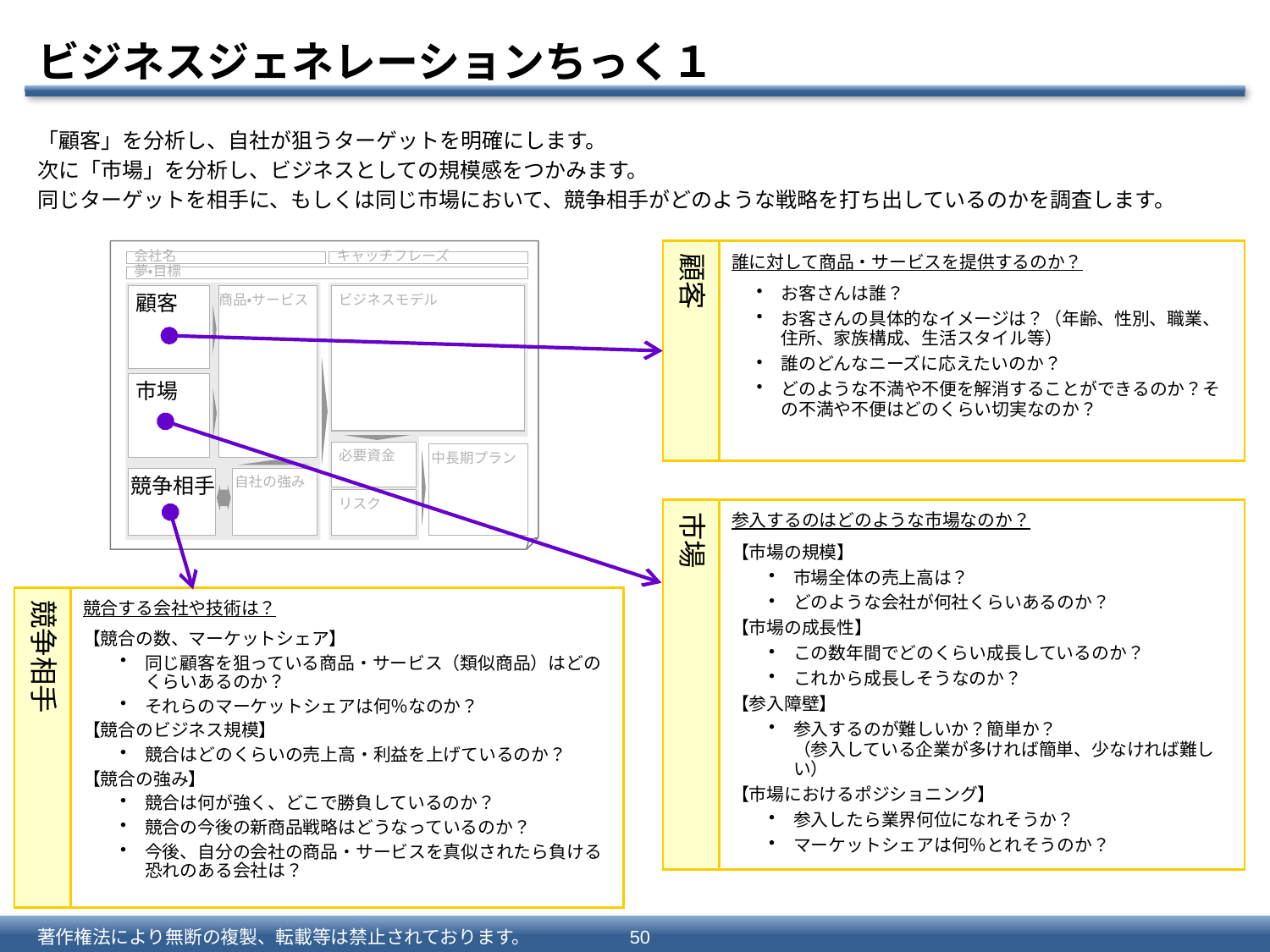

# ビジネスジェネレーションちっく１
「顧客」を分析し、自社が狙うターゲットを明確にします。
次に「市場」を分析し、ビジネスとしての規模感をつかみます。
同じターゲットを相手に、もしくは同じ市場において、競争相手がどのような戦略を打ち出しているのかを調査します。

顧客
誰に対して商品・サービスを提供するのか？
お客さんは誰？
お客さんの具体的なイメージは？（年齢、性別、職業、住所、家族構成、生活スタイル等）
誰のどんなニーズに応えたいのか？
どのような不満や不便を解消することができるのか？その不満や不便はどのくらい切実なのか？
会社名
キャッチフレーズ
夢・目標

顧客

商品・サービス
ビジネスモデル

市場

必要資金
中長期プラン

競争相手
自社の強み

リスク
市場
参入するのはどのような市場なのか？
【市場の規模】
市場全体の売上高は？
どのような会社が何社くらいあるのか？
【市場の成長性】
この数年間でどのくらい成長しているのか？
これから成長しそうなのか？
【参入障壁】
参入するのが難しいか？簡単か？
（参入している企業が多ければ簡単、少なければ難しい）
【市場におけるポジショニング】
参入したら業界何位になれそうか？
マーケットシェアは何％とれそうのか？
競争相手
競合する会社や技術は？
【競合の数、マーケットシェア】
同じ顧客を狙っている商品・サービス（類似商品）はどのくらいあるのか？
それらのマーケットシェアは何％なのか？
【競合のビジネス規模】
競合はどのくらいの売上高・利益を上げているのか？
【競合の強み】
競合は何が強く、どこで勝負しているのか？
競合の今後の新商品戦略はどうなっているのか？
今後、自分の会社の商品・サービスを真似されたら負ける恐れのある会社は？